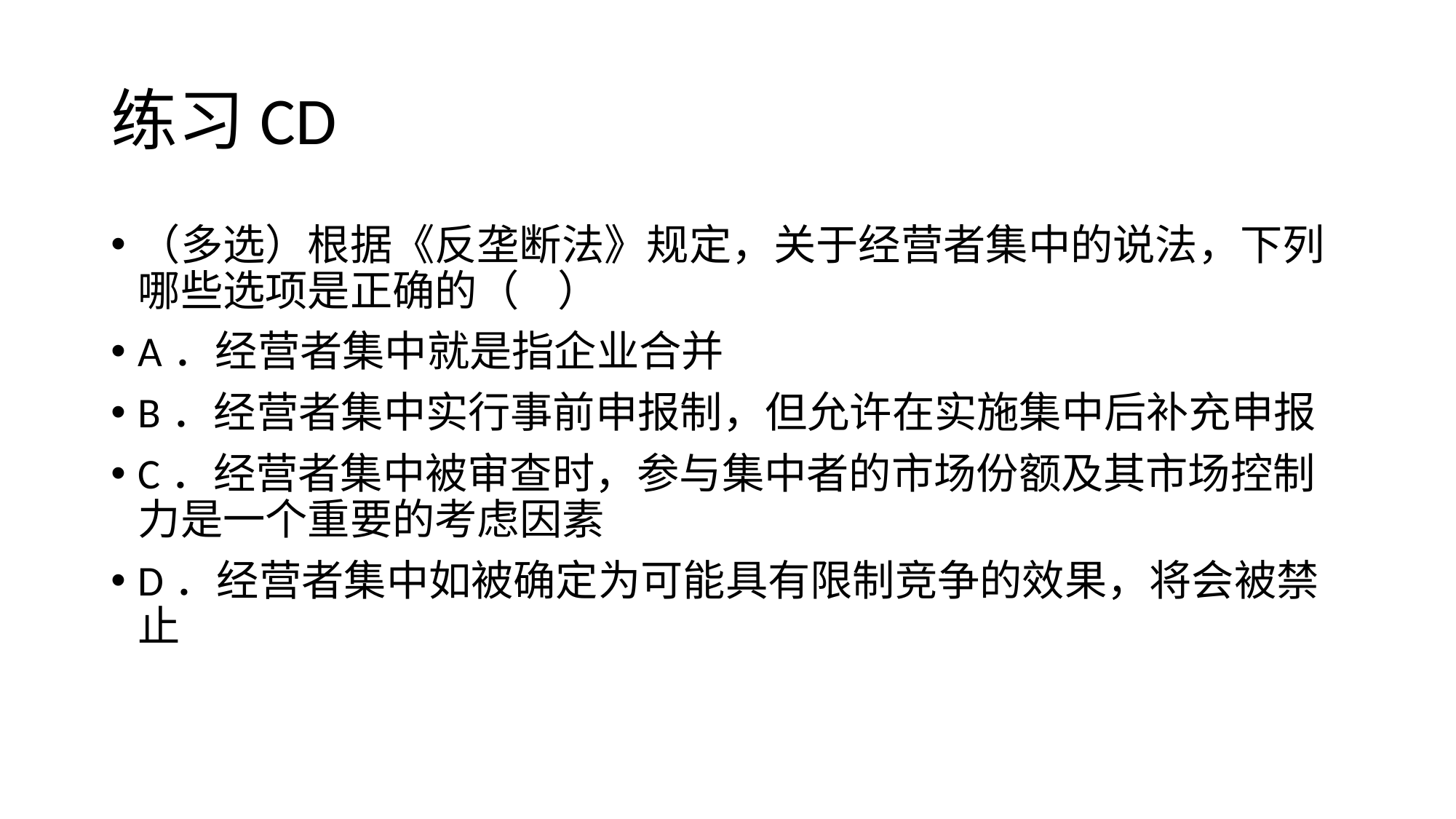

# 练习CD
（多选）根据《反垄断法》规定，关于经营者集中的说法，下列哪些选项是正确的（    ）
A．经营者集中就是指企业合并
B．经营者集中实行事前申报制，但允许在实施集中后补充申报
C．经营者集中被审查时，参与集中者的市场份额及其市场控制力是一个重要的考虑因素
D．经营者集中如被确定为可能具有限制竞争的效果，将会被禁止